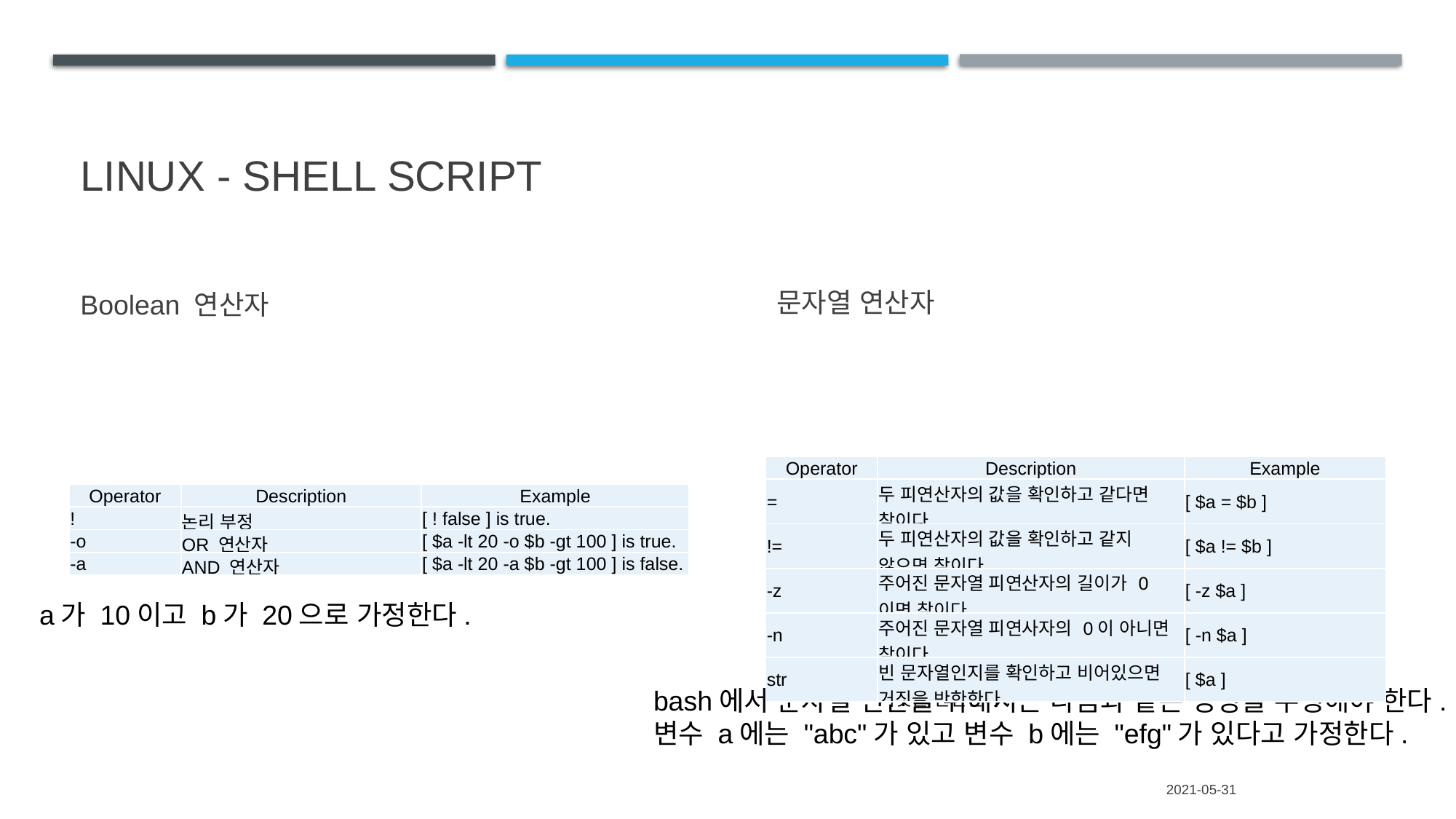

# Linux - shell script
Boolean 연산자
문자열 연산자
| Operator | Description | Example |
| --- | --- | --- |
| = | 두 피연산자의 값을 확인하고 같다면 참이다. | [ $a = $b ] |
| != | 두 피연산자의 값을 확인하고 같지 않으면 참이다. | [ $a != $b ] |
| -z | 주어진 문자열 피연산자의 길이가 0이면 참이다. | [ -z $a ] |
| -n | 주어진 문자열 피연사자의 0이 아니면 참이다. | [ -n $a ] |
| str | 빈 문자열인지를 확인하고 비어있으면 거짓을 반한한다. | [ $a ] |
| Operator | Description | Example |
| --- | --- | --- |
| ! | 논리 부정 | [ ! false ] is true. |
| -o | OR 연산자 | [ $a -lt 20 -o $b -gt 100 ] is true. |
| -a | AND 연산자 | [ $a -lt 20 -a $b -gt 100 ] is false. |
a가 10이고 b가 20으로 가정한다.
bash에서 문자열 연산을 위해서는 다음과 같은 명령을 수행해야 한다.
변수 a에는 "abc"가 있고 변수 b에는 "efg"가 있다고 가정한다.
2021-05-31